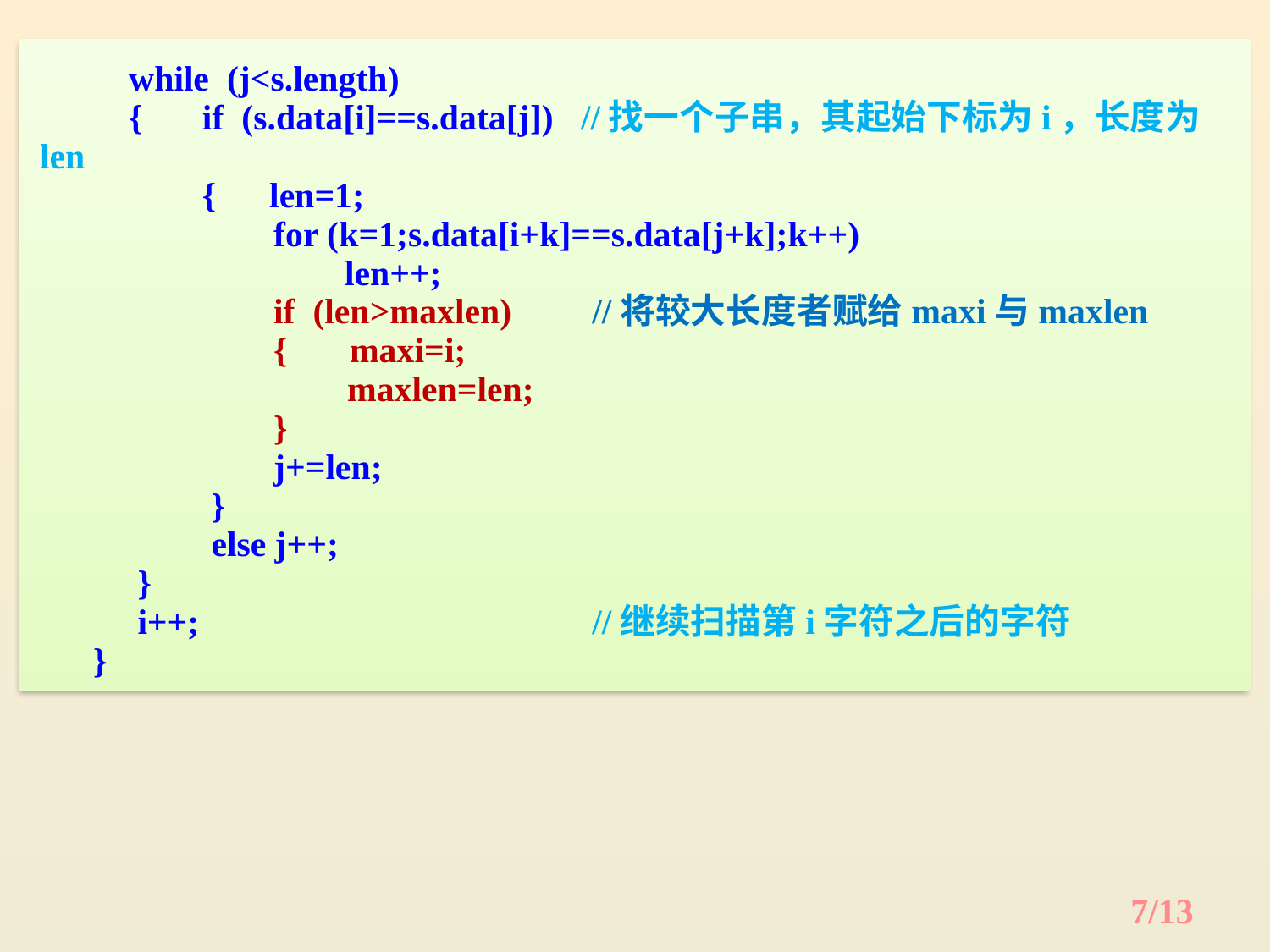

while  (j<s.length)
          {	    if  (s.data[i]==s.data[j])   //找一个子串，其起始下标为i，长度为len
	    {      len=1;
	            for (k=1;s.data[i+k]==s.data[j+k];k++)
	                    len++;
	            if  (len>maxlen)	     //将较大长度者赋给maxi与maxlen
	            {       maxi=i;
		      maxlen=len;
	            }
	            j+=len;
	     }
	     else j++;
           }
           i++;   			     //继续扫描第i字符之后的字符
      }
7/13